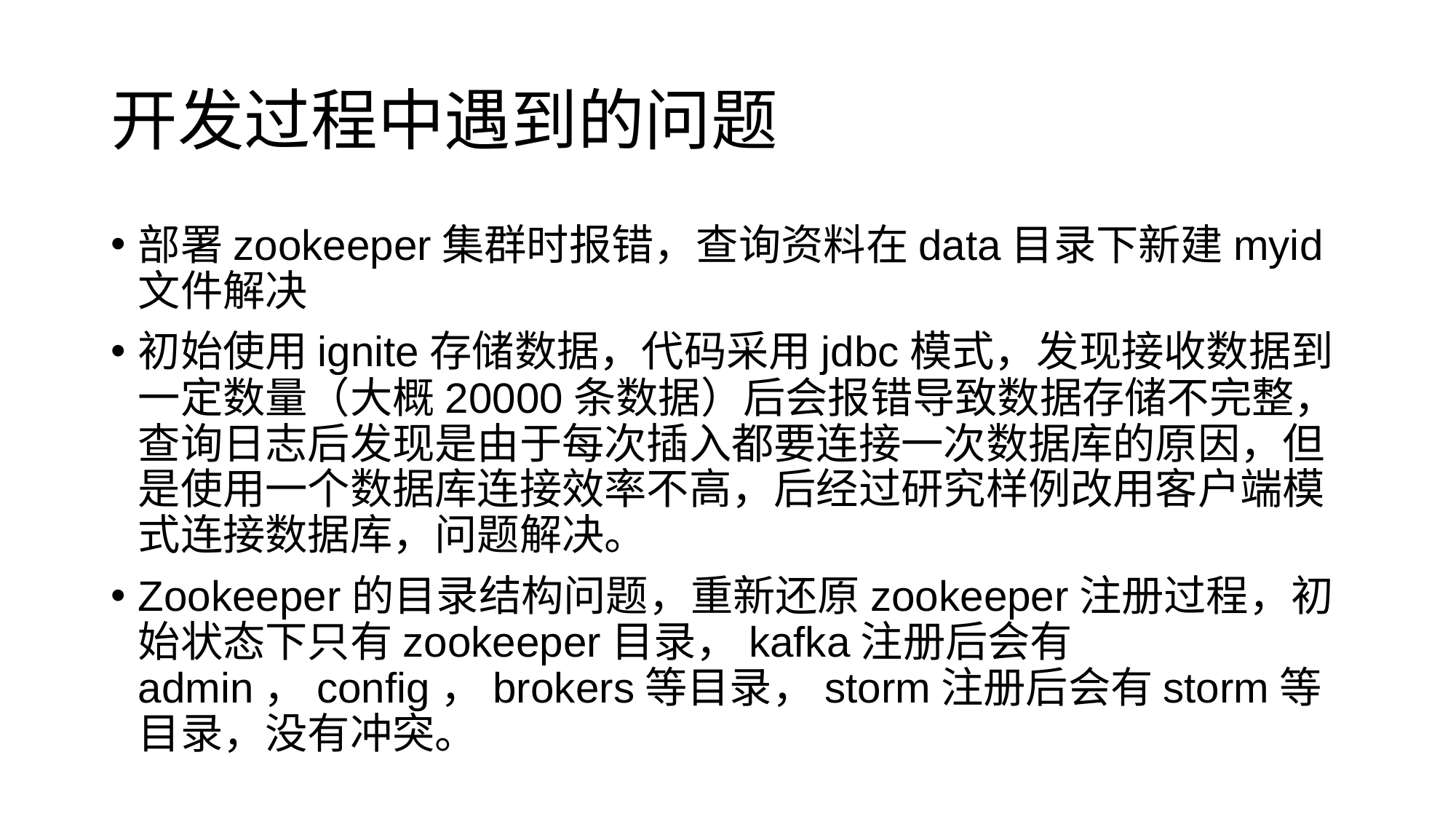

# 开发过程中遇到的问题
部署zookeeper集群时报错，查询资料在data目录下新建myid文件解决
初始使用ignite存储数据，代码采用jdbc模式，发现接收数据到一定数量（大概20000条数据）后会报错导致数据存储不完整，查询日志后发现是由于每次插入都要连接一次数据库的原因，但是使用一个数据库连接效率不高，后经过研究样例改用客户端模式连接数据库，问题解决。
Zookeeper的目录结构问题，重新还原zookeeper注册过程，初始状态下只有zookeeper目录，kafka注册后会有admin，config，brokers等目录，storm注册后会有storm等目录，没有冲突。